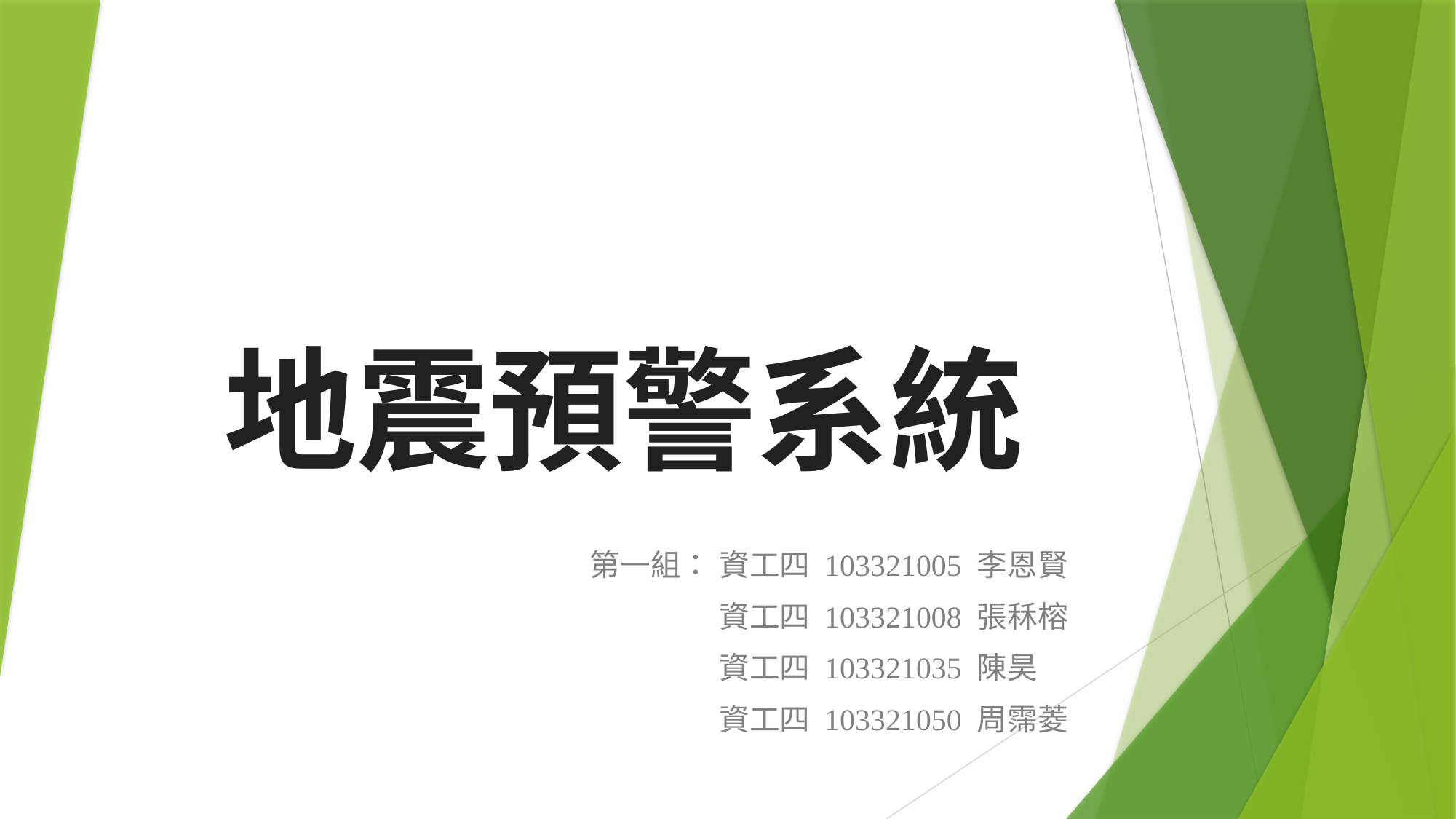

# 地震預警系統
第一組：
資工四 103321005 李恩賢
資工四 103321008 張秝榕
資工四 103321035 陳昊
資工四 103321050 周霈菱